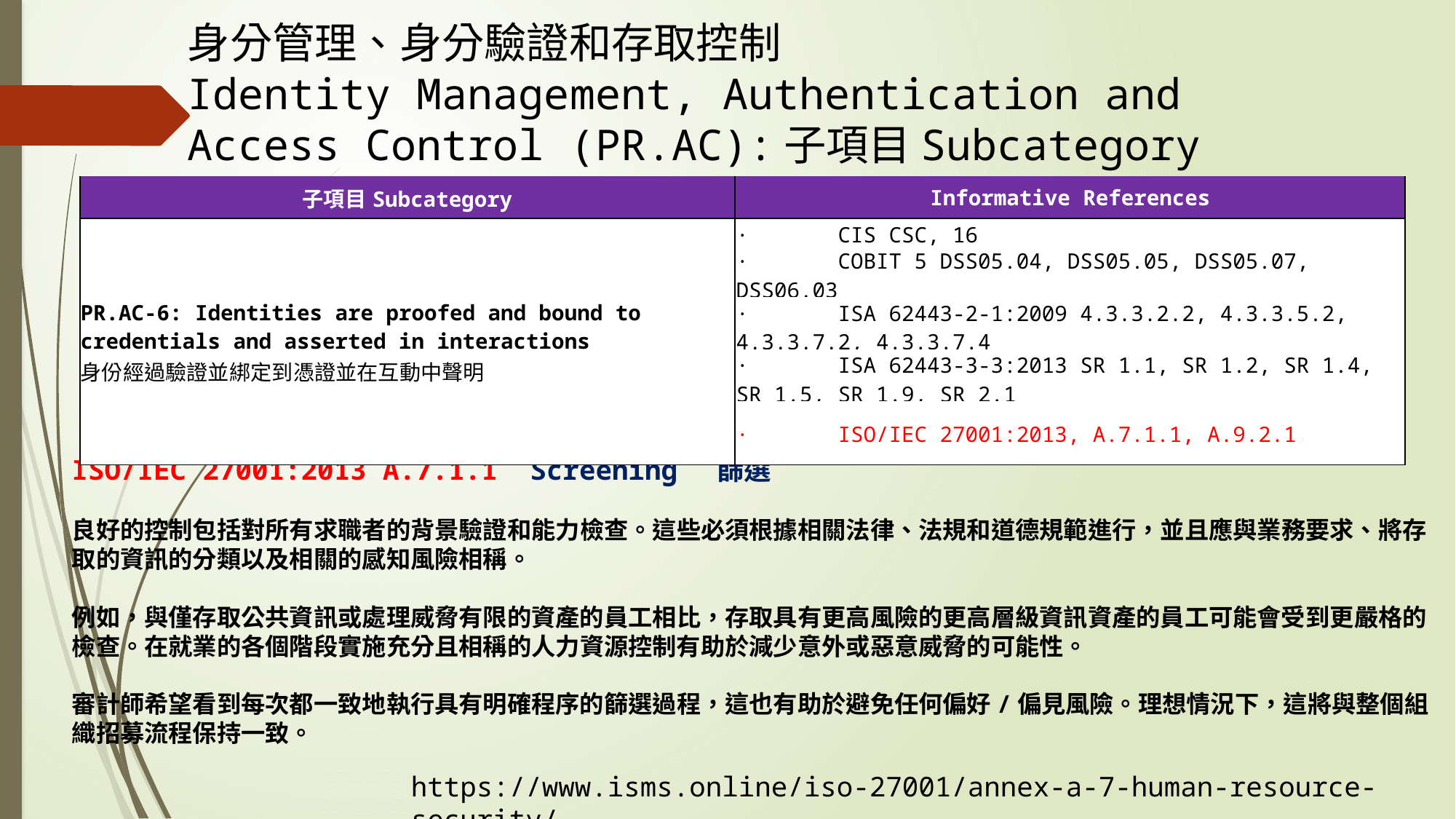

身分管理、身分驗證和存取控制
Identity Management, Authentication and Access Control (PR.AC):子項目Subcategory
| 子項目Subcategory | Informative References |
| --- | --- |
| PR.AC-6: Identities are proofed and bound to credentials and asserted in interactions 身份經過驗證並綁定到憑證並在互動中聲明 | ·       CIS CSC, 16 |
|  | ·       COBIT 5 DSS05.04, DSS05.05, DSS05.07, DSS06.03 |
|  | ·       ISA 62443-2-1:2009 4.3.3.2.2, 4.3.3.5.2, 4.3.3.7.2, 4.3.3.7.4 |
|  | ·       ISA 62443-3-3:2013 SR 1.1, SR 1.2, SR 1.4, SR 1.5, SR 1.9, SR 2.1 |
|  | ·       ISO/IEC 27001:2013, A.7.1.1, A.9.2.1 |
ISO/IEC 27001:2013 A.7.1.1  Screening  篩選

良好的控制包括對所有求職者的背景驗證和能力檢查。這些必須根據相關法律、法規和道德規範進行，並且應與業務要求、將存取的資訊的分類以及相關的感知風險相稱。

例如，與僅存取公共資訊或處理威脅有限的資產的員工相比，存取具有更高風險的更高層級資訊資產的員工可能會受到更嚴格的檢查。在就業的各個階段實施充分且相稱的人力資源控制有助於減少意外或惡意威脅的可能性。

審計師希望看到每次都一致地執行具有明確程序的篩選過程，這也有助於避免任何偏好/偏見風險。理想情況下，這將與整個組織招募流程保持一致。
https://www.isms.online/iso-27001/annex-a-7-human-resource-security/